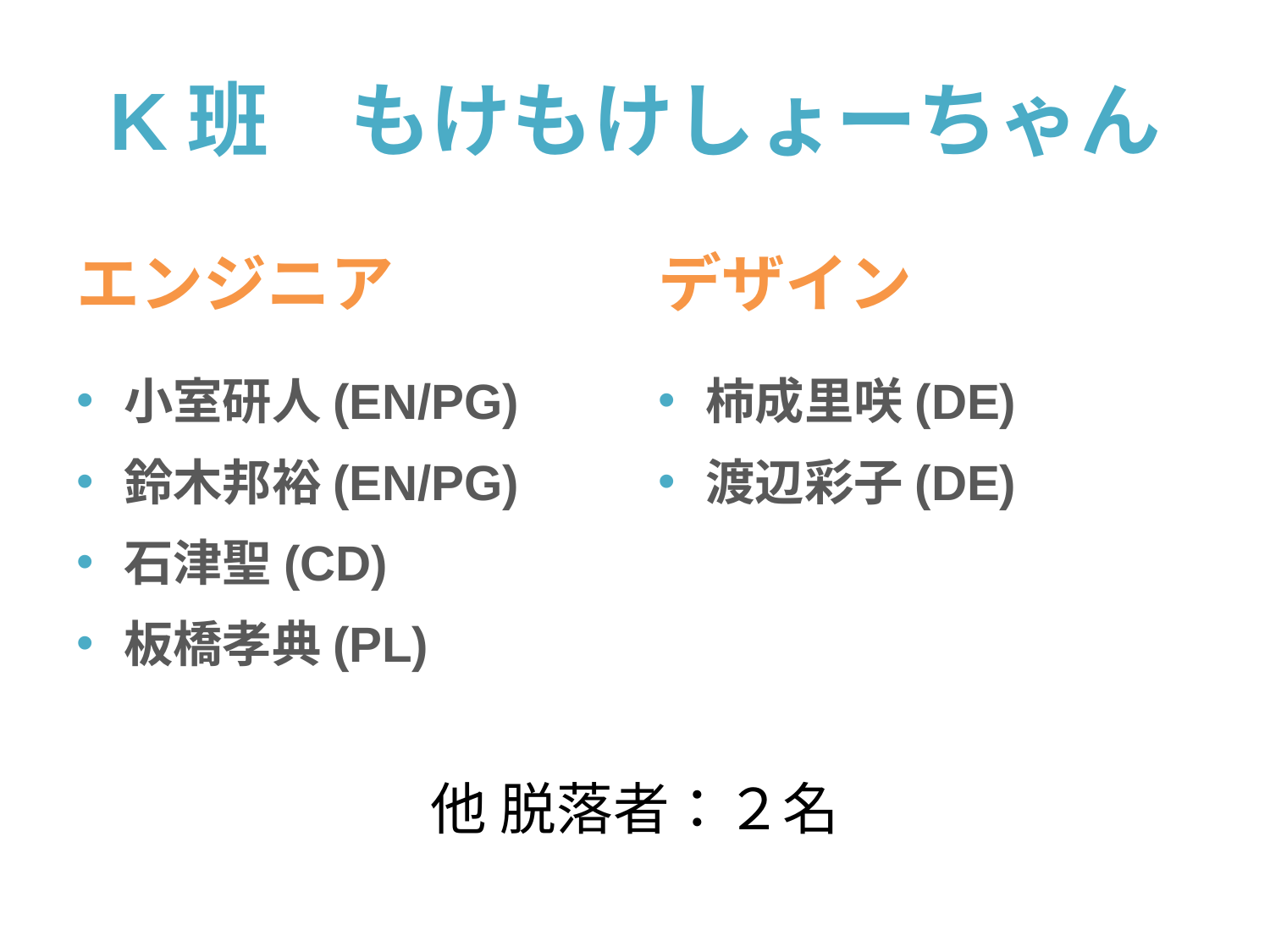

# K班　もけもけしょーちゃん
エンジニア

小室研人(EN/PG)
鈴木邦裕(EN/PG)
石津聖(CD)
板橋孝典(PL)

デザイン

柿成里咲(DE)
渡辺彩子(DE)
他 脱落者：２名